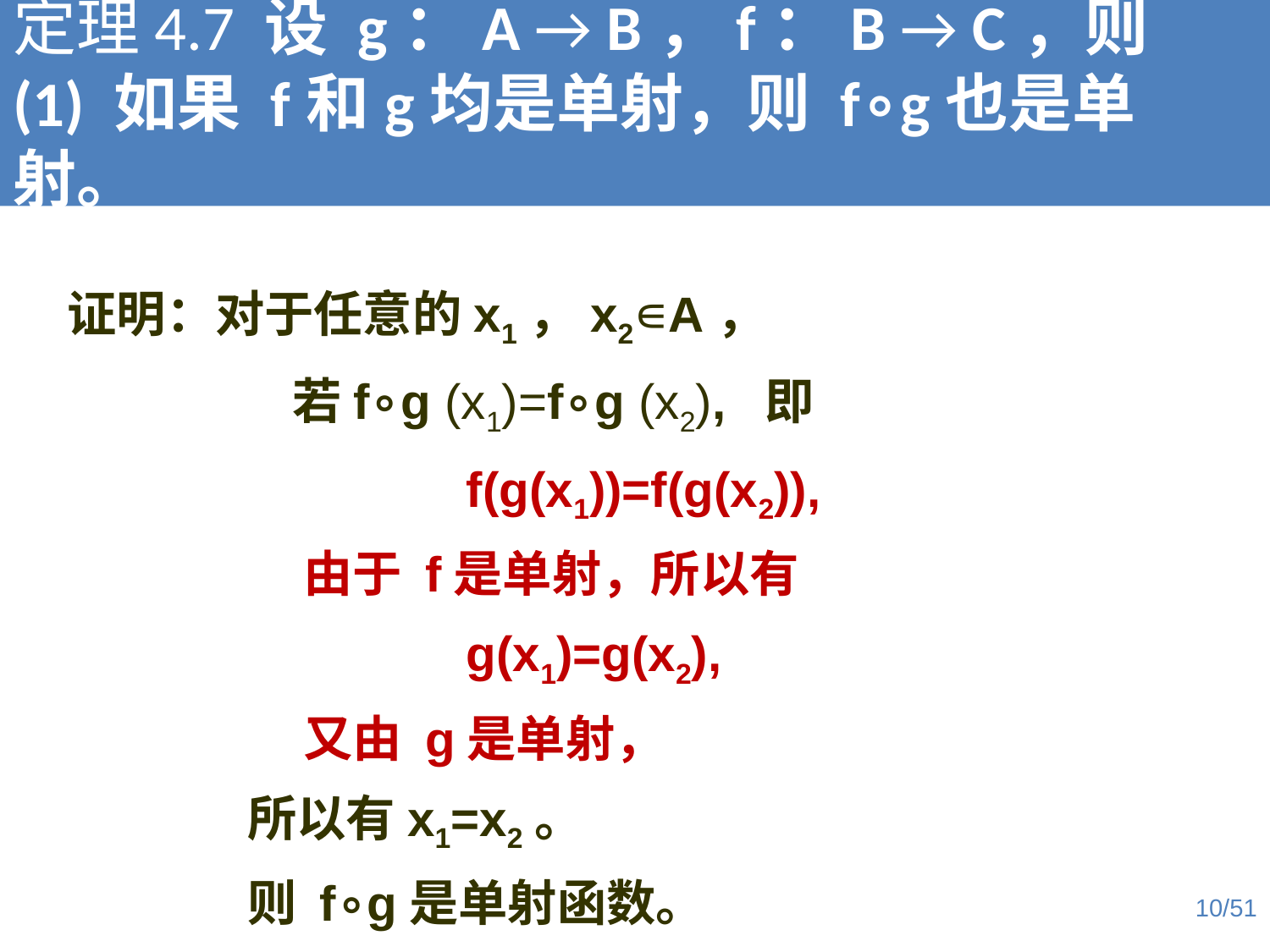

定理4.7 设 g：A → B，f：B → C，则
(1) 如果 f和g均是单射，则 f∘g也是单射。
证明：对于任意的x1，x2∊A，
                   若f∘g (x1)=f∘g (x2),  即
                             f(g(x1))=f(g(x2)),
                    由于 f是单射，所以有
                             g(x1)=g(x2),
                    又由 g是单射，
               所以有x1=x2。
               则 f∘g是单射函数。
10/51